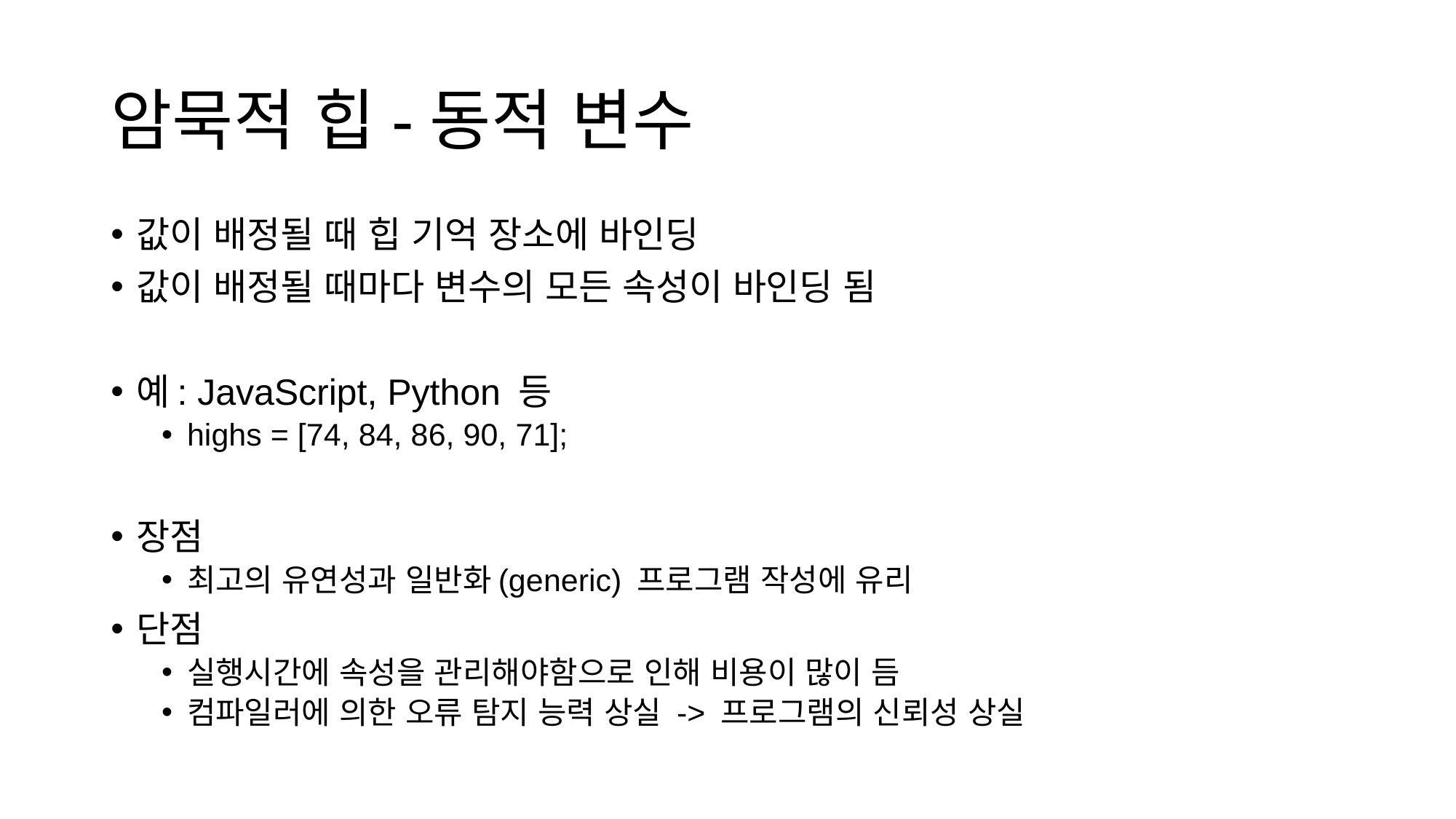

# 암묵적 힙-동적 변수
값이 배정될 때 힙 기억 장소에 바인딩
값이 배정될 때마다 변수의 모든 속성이 바인딩 됨

예: JavaScript, Python 등
highs = [74, 84, 86, 90, 71];

장점
최고의 유연성과 일반화(generic) 프로그램 작성에 유리
단점
실행시간에 속성을 관리해야함으로 인해 비용이 많이 듬
컴파일러에 의한 오류 탐지 능력 상실 -> 프로그램의 신뢰성 상실